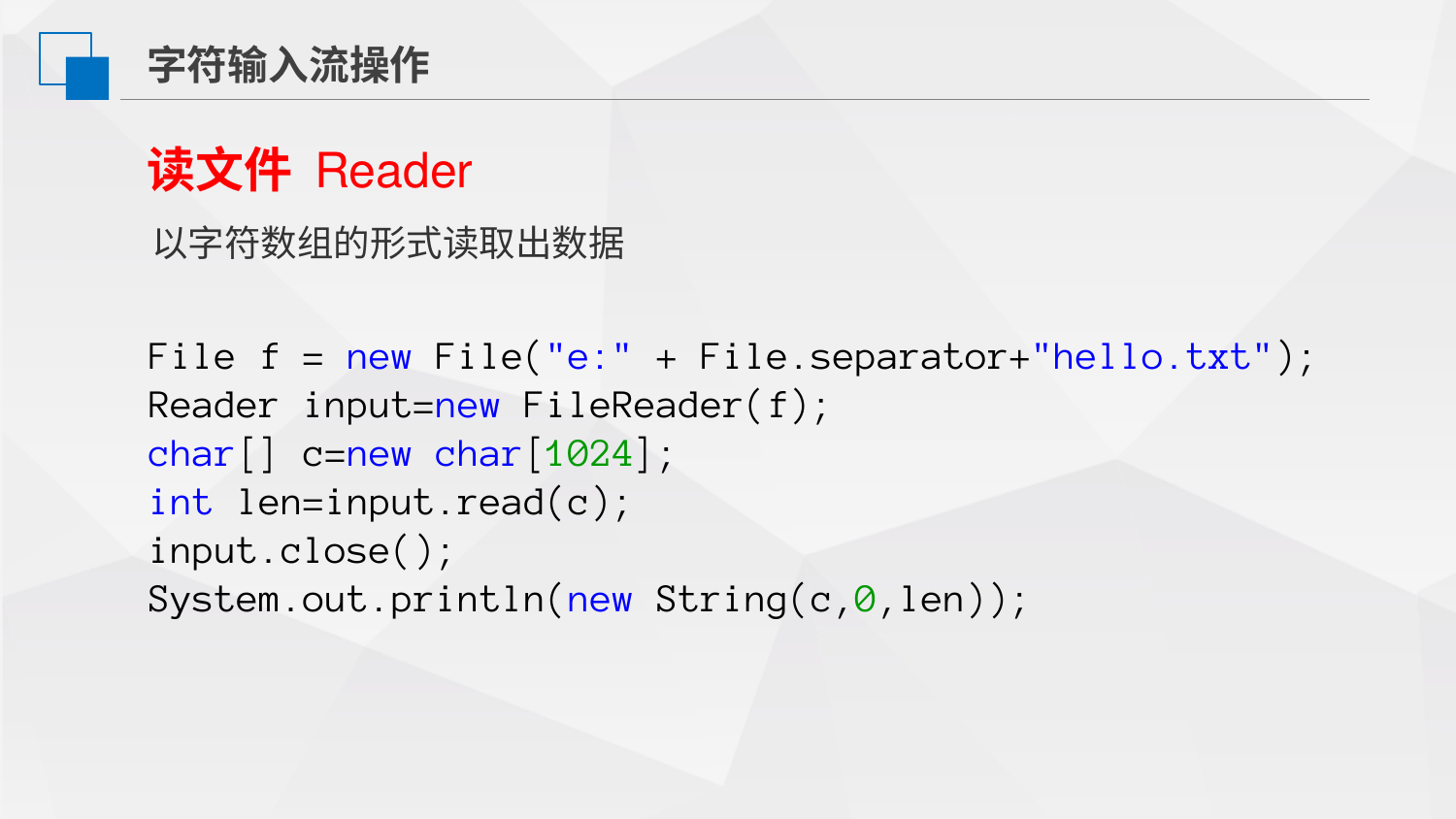

字符输入流操作
读文件 Reader
以字符数组的形式读取出数据
File f = new File("e:" + File.separator+"hello.txt");
Reader input=new FileReader(f);
char[] c=new char[1024];
int len=input.read(c);
input.close();
System.out.println(new String(c,0,len));